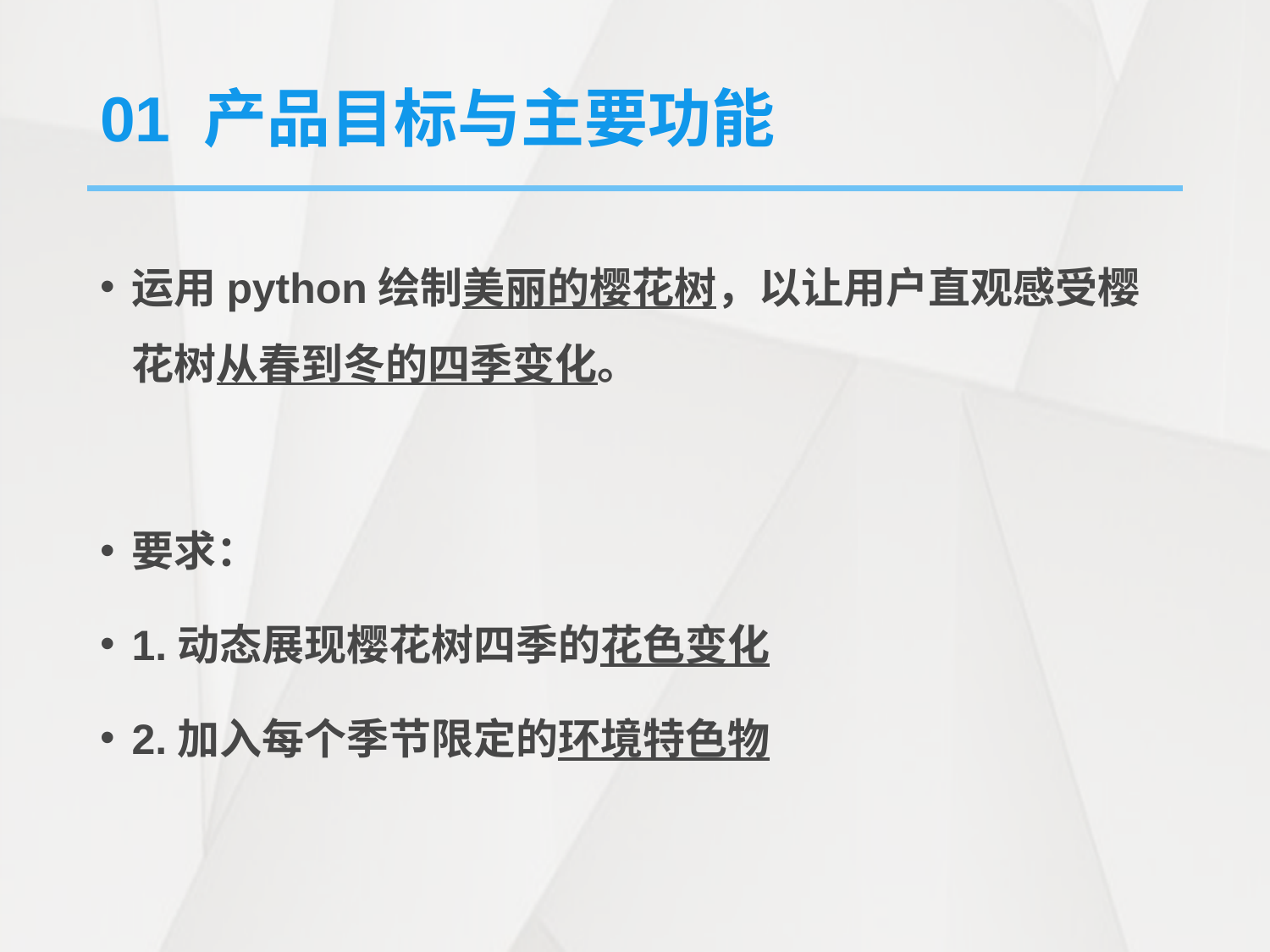

# 01 产品目标与主要功能
运用python绘制美丽的樱花树，以让用户直观感受樱花树从春到冬的四季变化。

要求：
1.动态展现樱花树四季的花色变化
2.加入每个季节限定的环境特色物